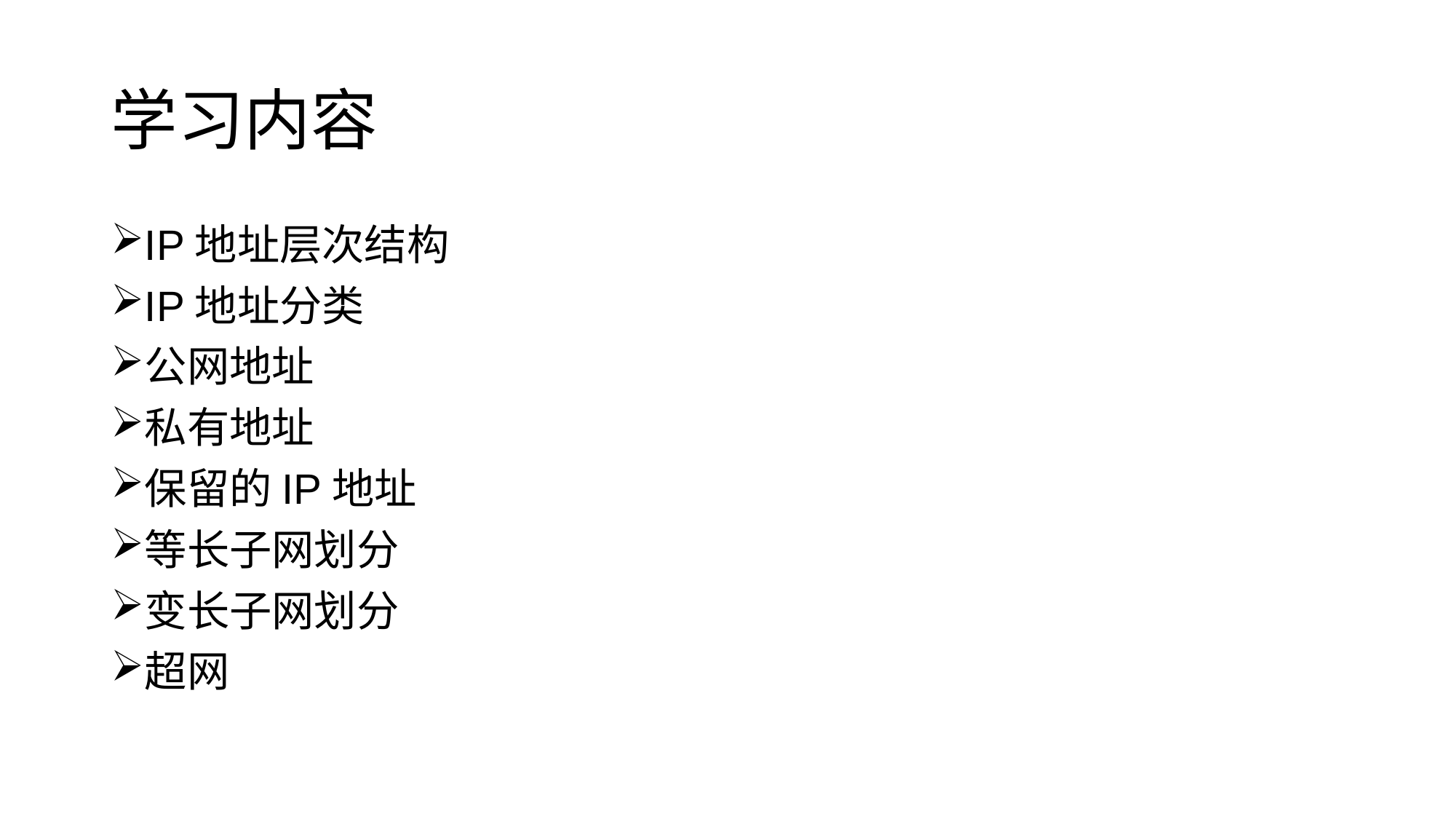

# 学习内容
IP地址层次结构
IP地址分类
公网地址
私有地址
保留的IP地址
等长子网划分
变长子网划分
超网